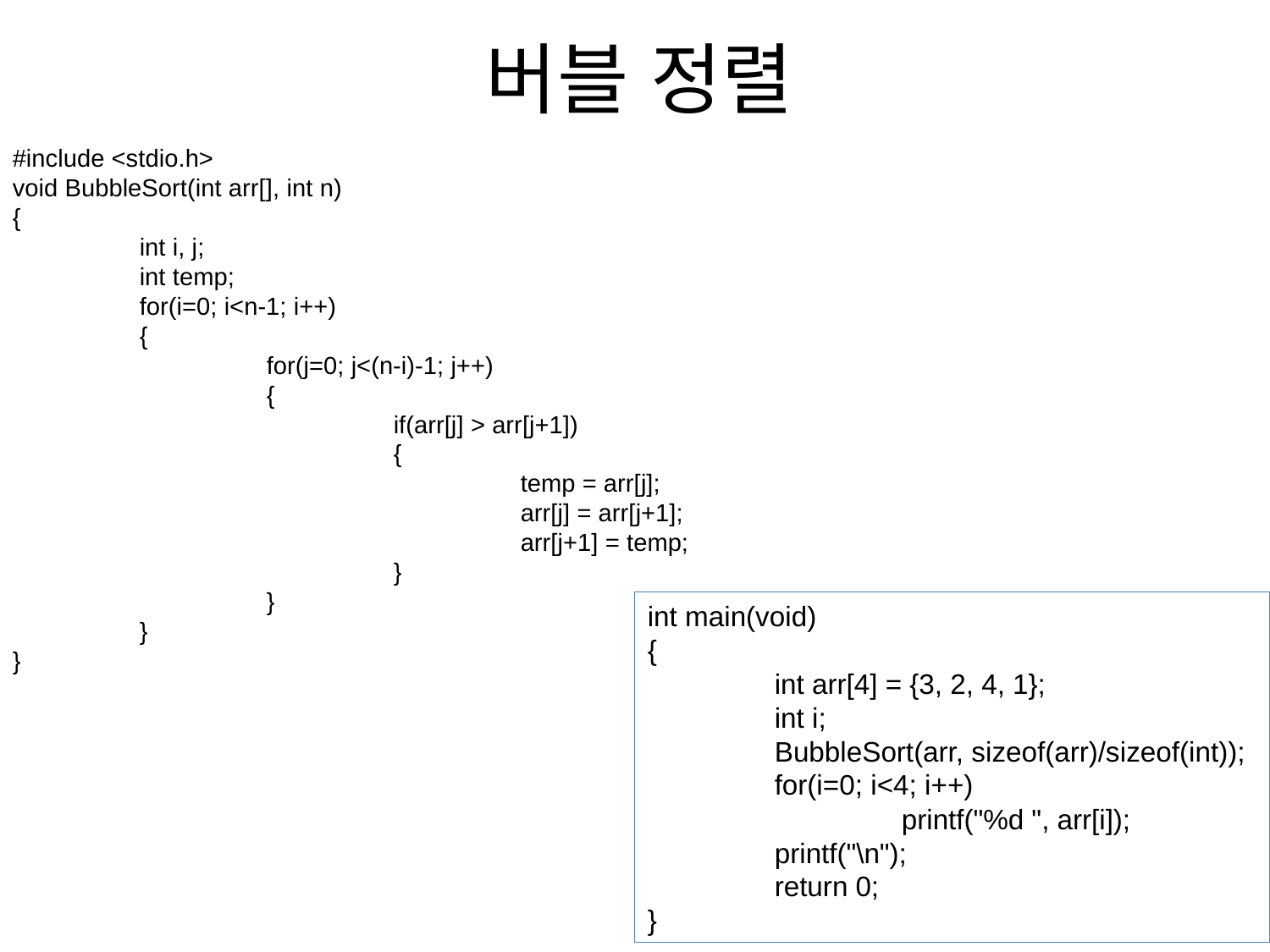

# 버블 정렬
#include <stdio.h>
void BubbleSort(int arr[], int n)
{
	int i, j;
	int temp;
	for(i=0; i<n-1; i++)
	{
		for(j=0; j<(n-i)-1; j++)
		{
			if(arr[j] > arr[j+1])
			{
				temp = arr[j];
				arr[j] = arr[j+1];
				arr[j+1] = temp;
			}
		}
	}
}
int main(void)
{
	int arr[4] = {3, 2, 4, 1};
	int i;
	BubbleSort(arr, sizeof(arr)/sizeof(int));
	for(i=0; i<4; i++)
		printf("%d ", arr[i]);
	printf("\n");
	return 0;
}